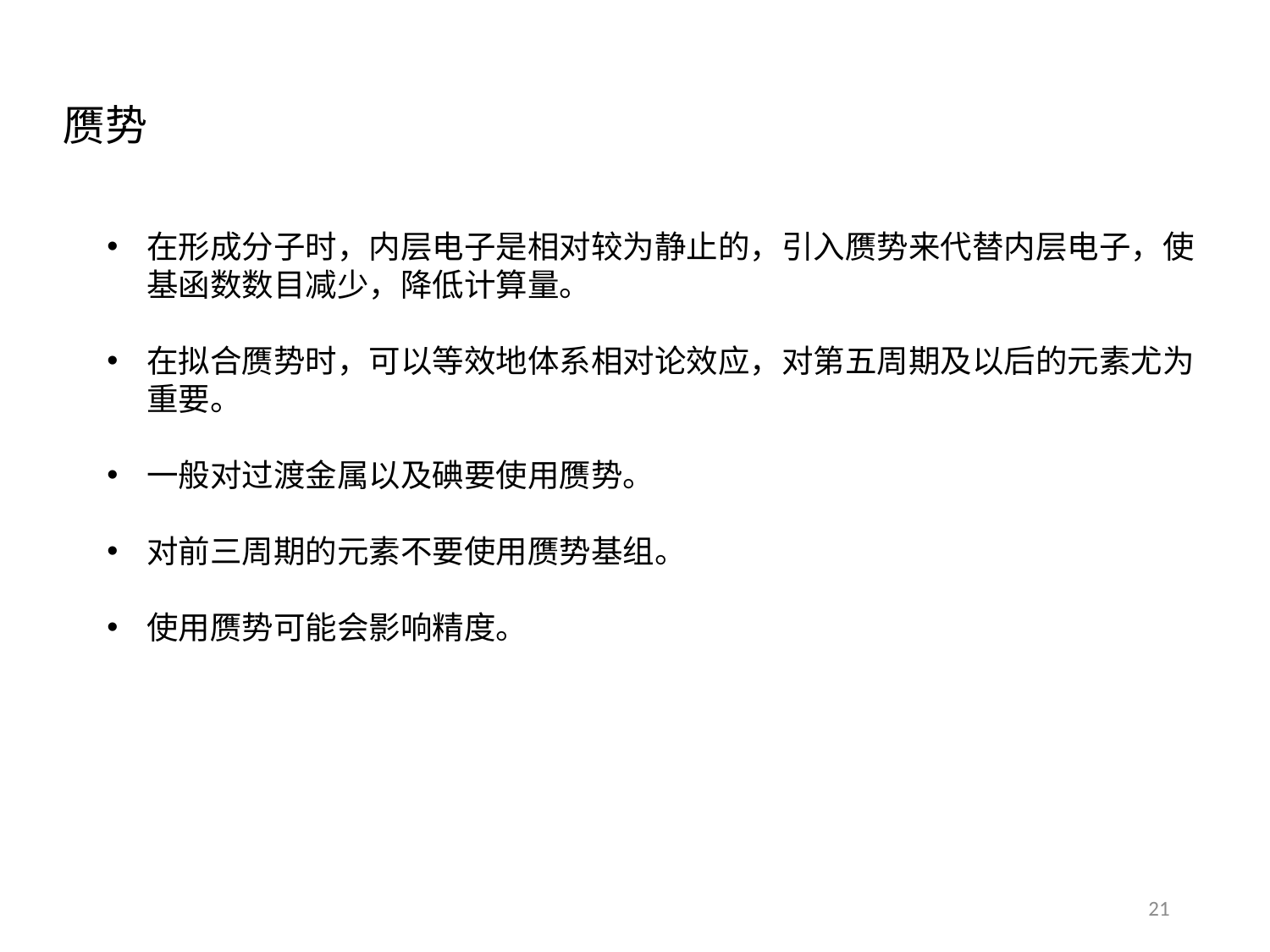

赝势
在形成分子时，内层电子是相对较为静止的，引入赝势来代替内层电子，使基函数数目减少，降低计算量。

在拟合赝势时，可以等效地体系相对论效应，对第五周期及以后的元素尤为重要。

一般对过渡金属以及碘要使用赝势。

对前三周期的元素不要使用赝势基组。

使用赝势可能会影响精度。
21